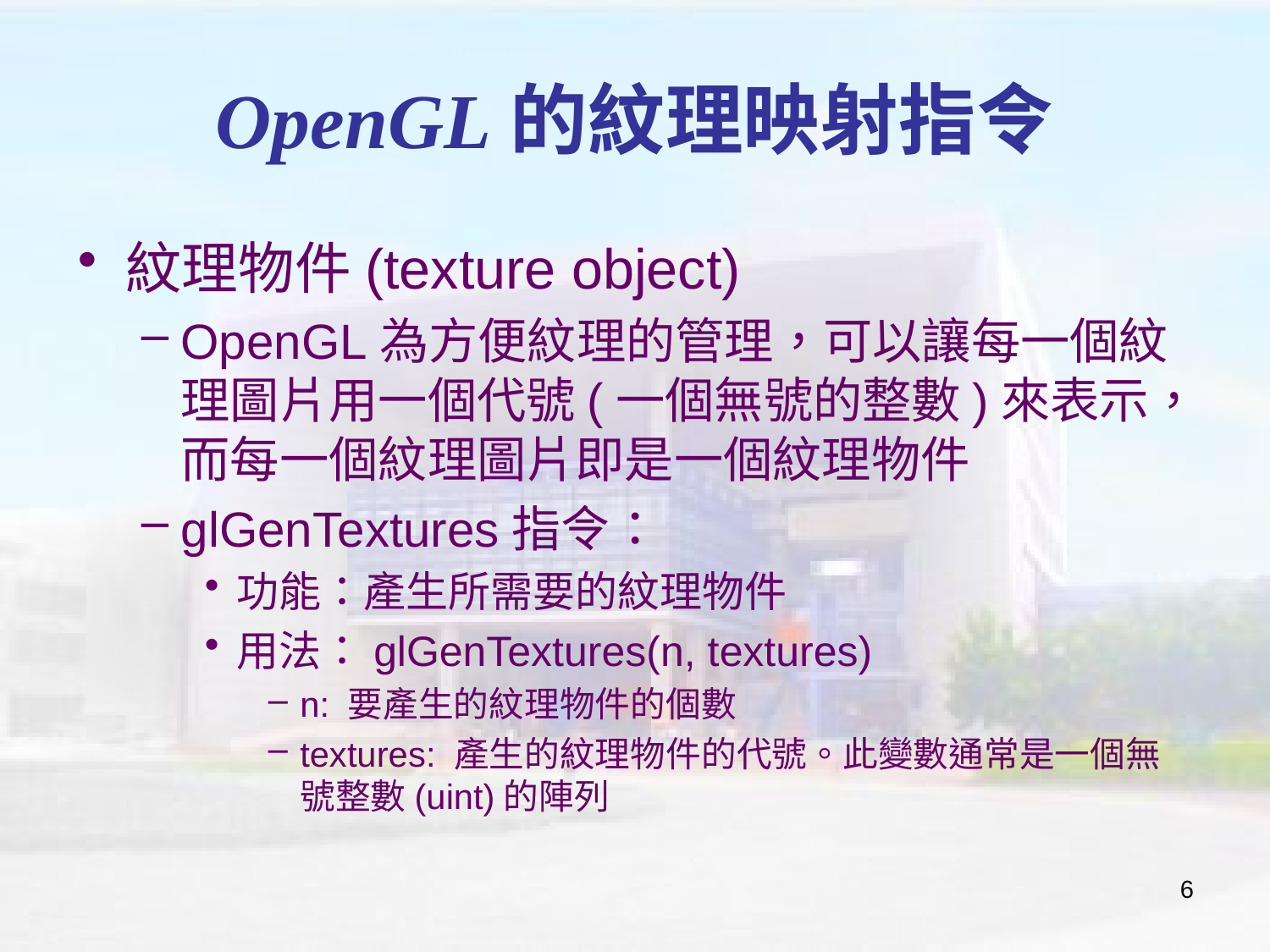

# OpenGL的紋理映射指令
紋理物件(texture object)
OpenGL為方便紋理的管理，可以讓每一個紋理圖片用一個代號(一個無號的整數)來表示，而每一個紋理圖片即是一個紋理物件
glGenTextures指令：
功能：產生所需要的紋理物件
用法：glGenTextures(n, textures)
n: 要產生的紋理物件的個數
textures: 產生的紋理物件的代號。此變數通常是一個無號整數(uint)的陣列
6